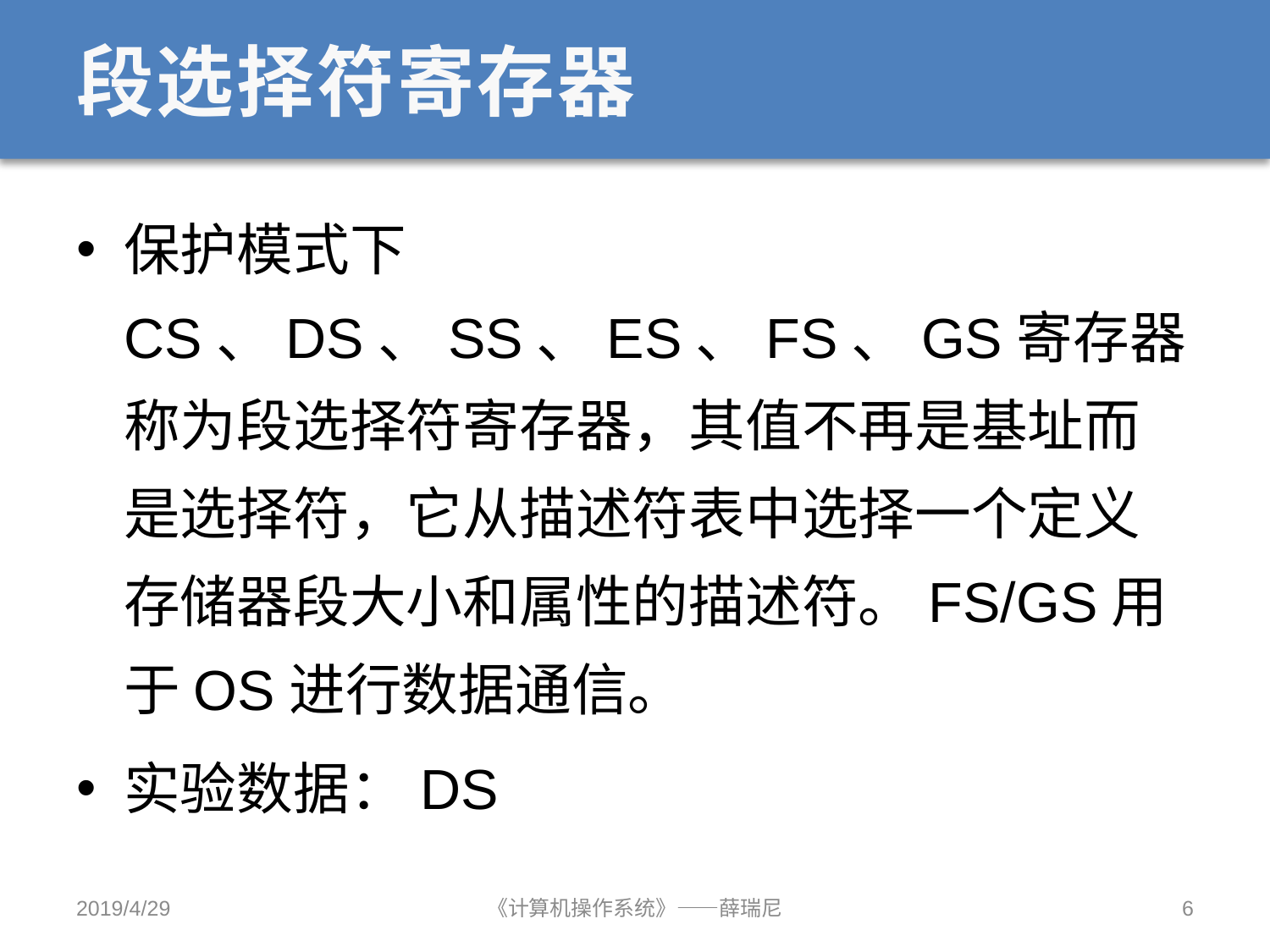

# 段选择符寄存器
保护模式下CS、DS、SS、ES、FS、GS寄存器称为段选择符寄存器，其值不再是基址而是选择符，它从描述符表中选择一个定义存储器段大小和属性的描述符。FS/GS用于OS进行数据通信。
实验数据：DS

2019/4/29
《计算机操作系统》——薛瑞尼
6